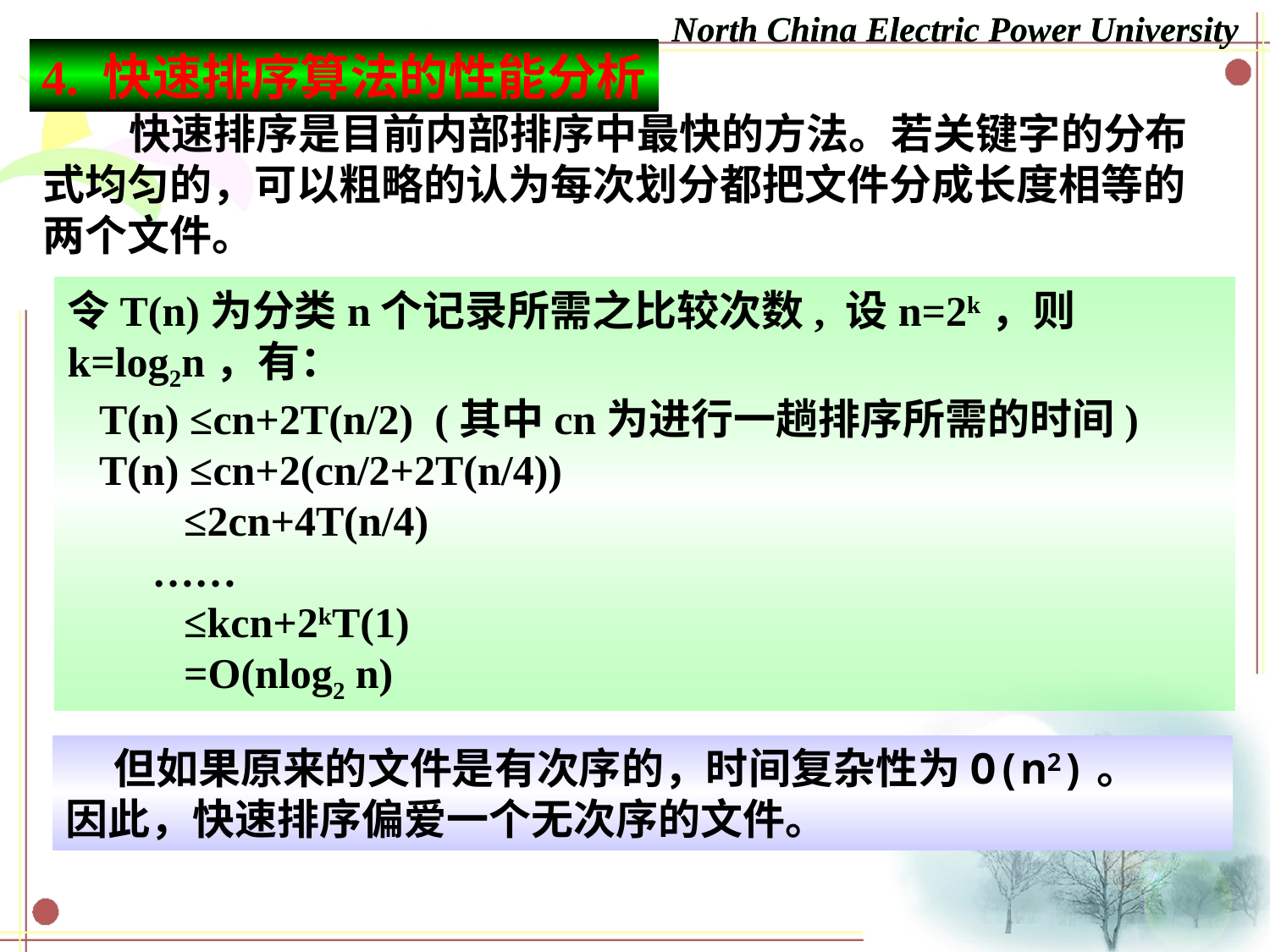

North China Electric Power University
4. 快速排序算法的性能分析
        快速排序是目前内部排序中最快的方法。若关键字的分布式均匀的，可以粗略的认为每次划分都把文件分成长度相等的两个文件。
令T(n)为分类n个记录所需之比较次数, 设n=2k，则k=log2n，有：
   T(n) ≤cn+2T(n/2)  (其中cn为进行一趟排序所需的时间)
   T(n) ≤cn+2(cn/2+2T(n/4))
           ≤2cn+4T(n/4)
        ……
           ≤kcn+2kT(1)
           =O(nlog2 n)
    但如果原来的文件是有次序的，时间复杂性为O(n2)。
因此，快速排序偏爱一个无次序的文件。